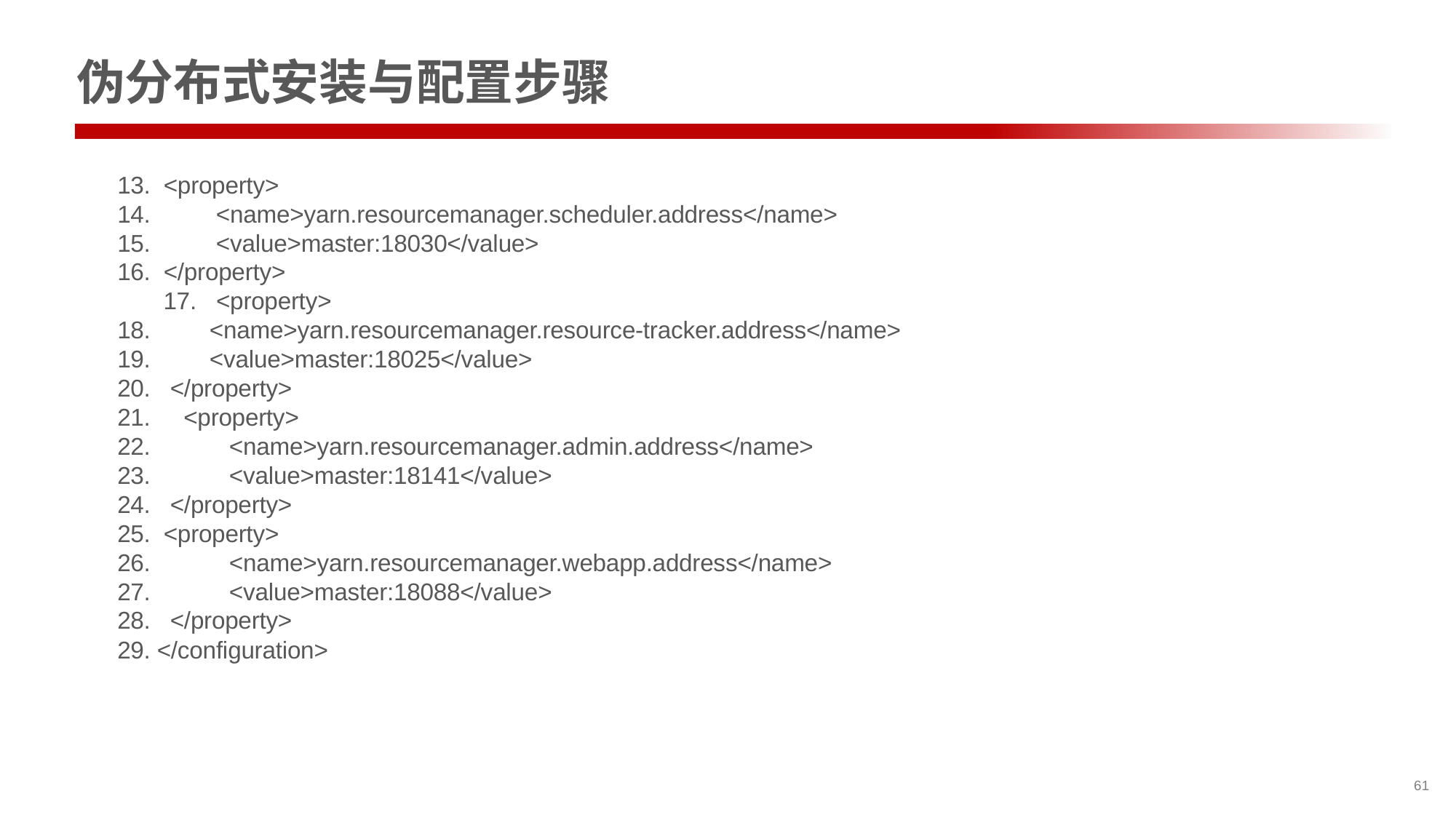

# 伪分布式安装与配置步骤

13.  <property>
14.          <name>yarn.resourcemanager.scheduler.address</name>
15.          <value>master:18030</value>
16.  </property>
       17.   <property>
18.         <name>yarn.resourcemanager.resource-tracker.address</name>
19.         <value>master:18025</value>
20.   </property>
21. 	<property>
22.            <name>yarn.resourcemanager.admin.address</name>
23.            <value>master:18141</value>
24.   </property>
25.  <property>
26.            <name>yarn.resourcemanager.webapp.address</name>
27.            <value>master:18088</value>
28.   </property>
29. </configuration>
61